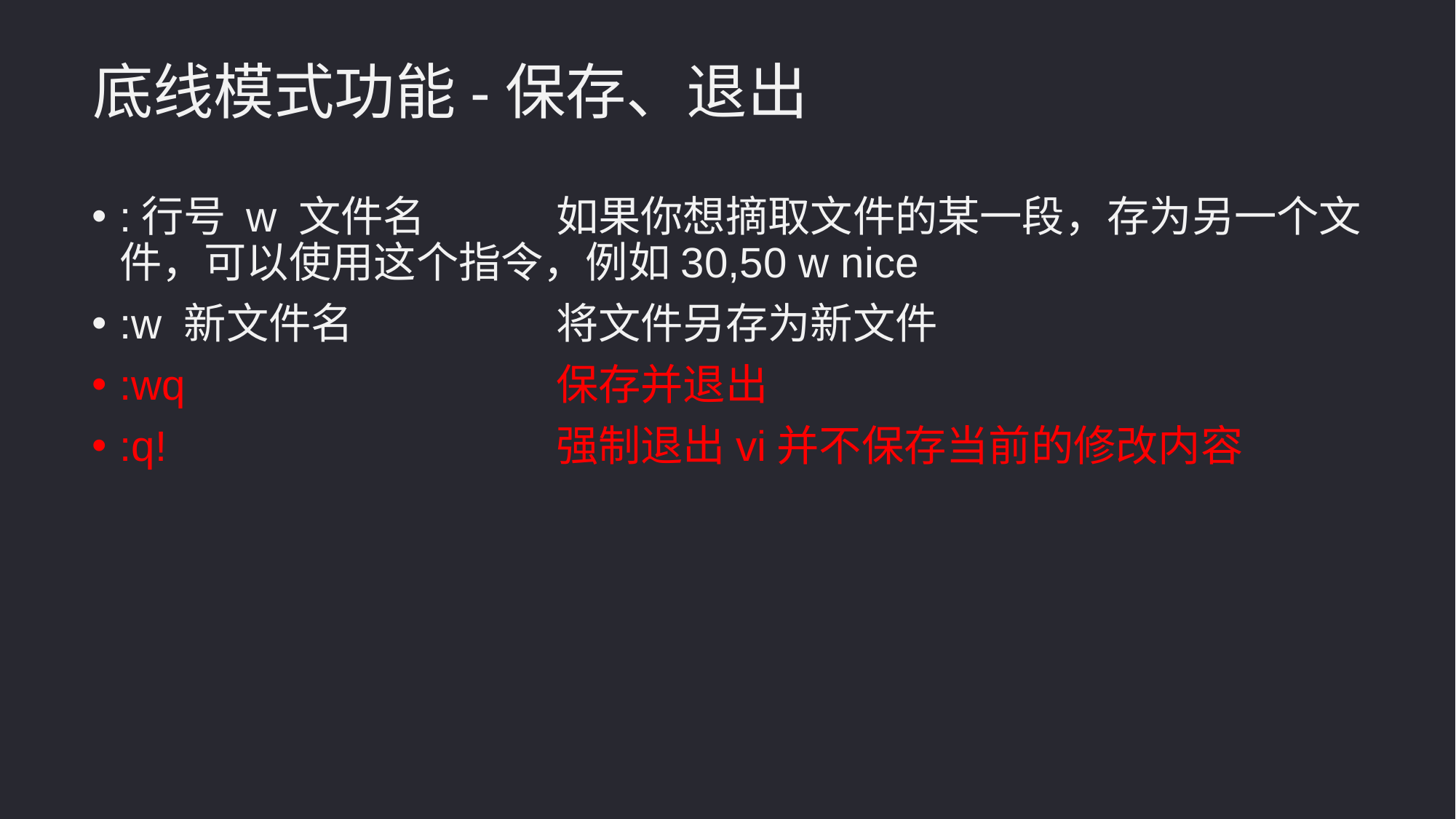

底线模式功能-保存、退出
:行号 w 文件名		如果你想摘取文件的某一段，存为另一个文件，可以使用这个指令，例如30,50 w nice
:w 新文件名		将文件另存为新文件
:wq				保存并退出
:q!				强制退出vi并不保存当前的修改内容